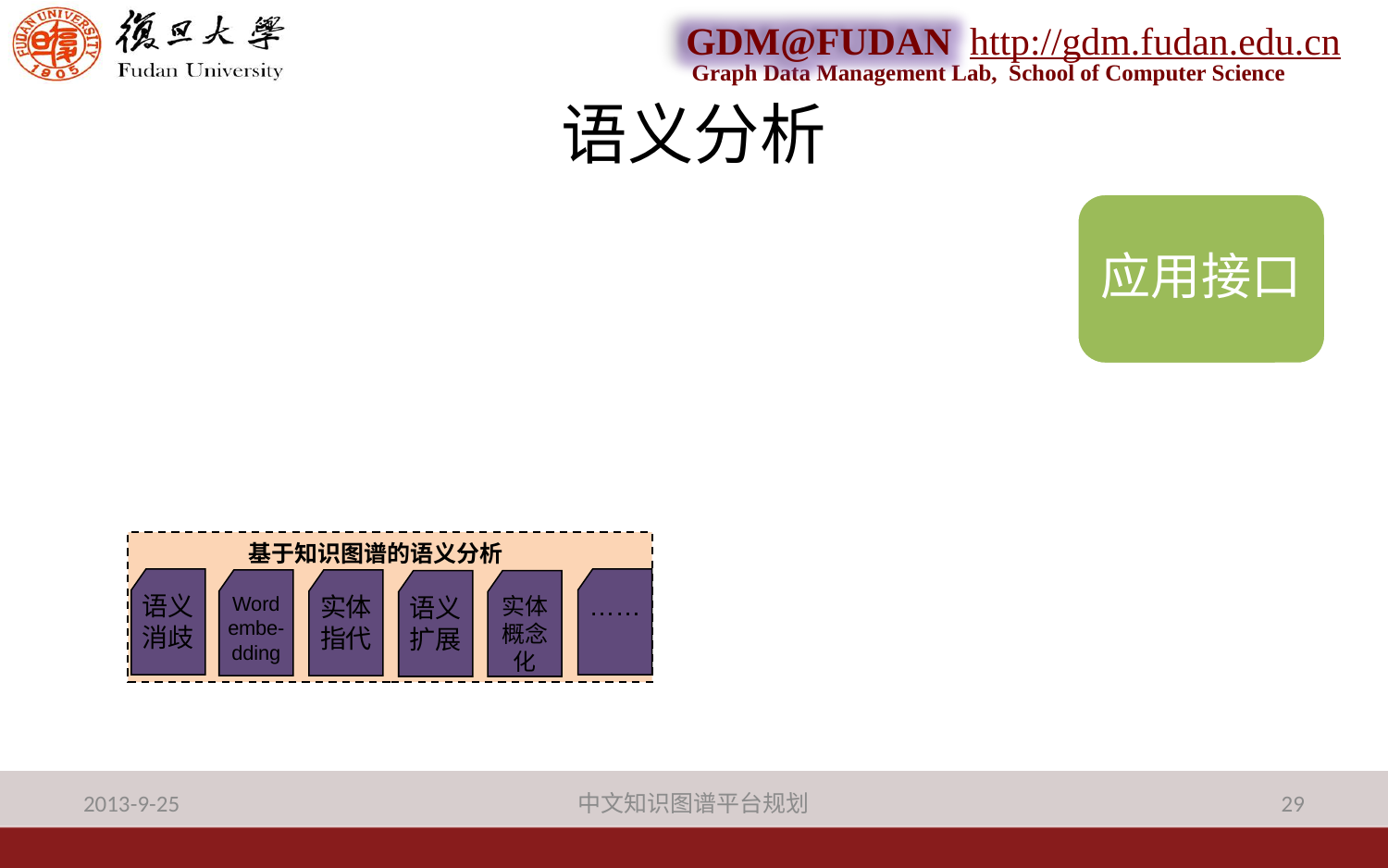

# 语义分析

应用接口

基于知识图谱的语义分析
语义消歧
……
Word embe-dding
实体指代
语义扩展
实体概念化
2013-9-25
中文知识图谱平台规划
29